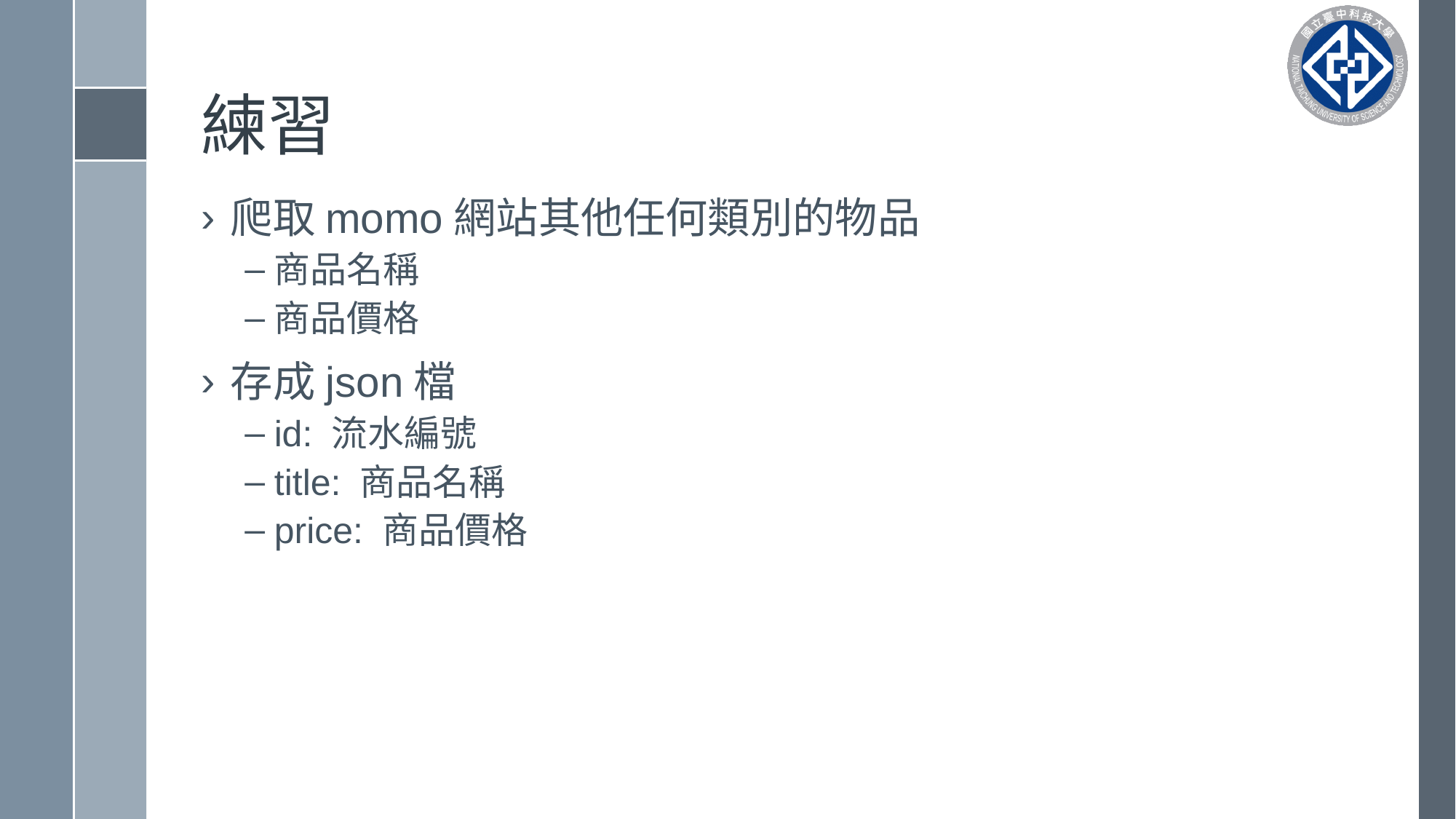

# 練習
爬取momo網站其他任何類別的物品
商品名稱
商品價格
存成json檔
id: 流水編號
title: 商品名稱
price: 商品價格